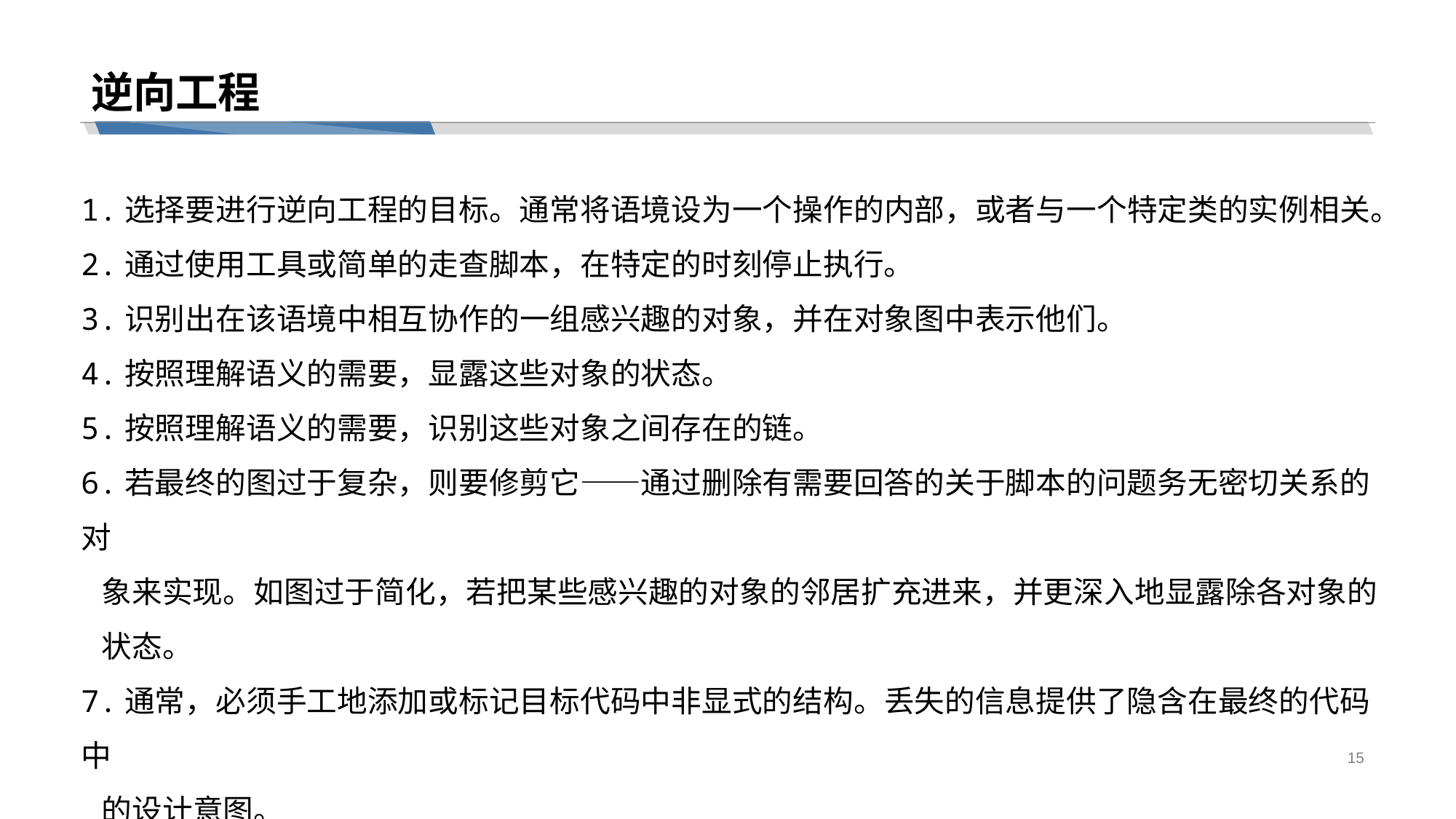

# 逆向工程
1.选择要进行逆向工程的目标。通常将语境设为一个操作的内部，或者与一个特定类的实例相关。
2.通过使用工具或简单的走查脚本，在特定的时刻停止执行。
3.识别出在该语境中相互协作的一组感兴趣的对象，并在对象图中表示他们。
4.按照理解语义的需要，显露这些对象的状态。
5.按照理解语义的需要，识别这些对象之间存在的链。
6.若最终的图过于复杂，则要修剪它——通过删除有需要回答的关于脚本的问题务无密切关系的对
  象来实现。如图过于简化，若把某些感兴趣的对象的邻居扩充进来，并更深入地显露除各对象的
  状态。
7.通常，必须手工地添加或标记目标代码中非显式的结构。丢失的信息提供了隐含在最终的代码中
  的设计意图。
15